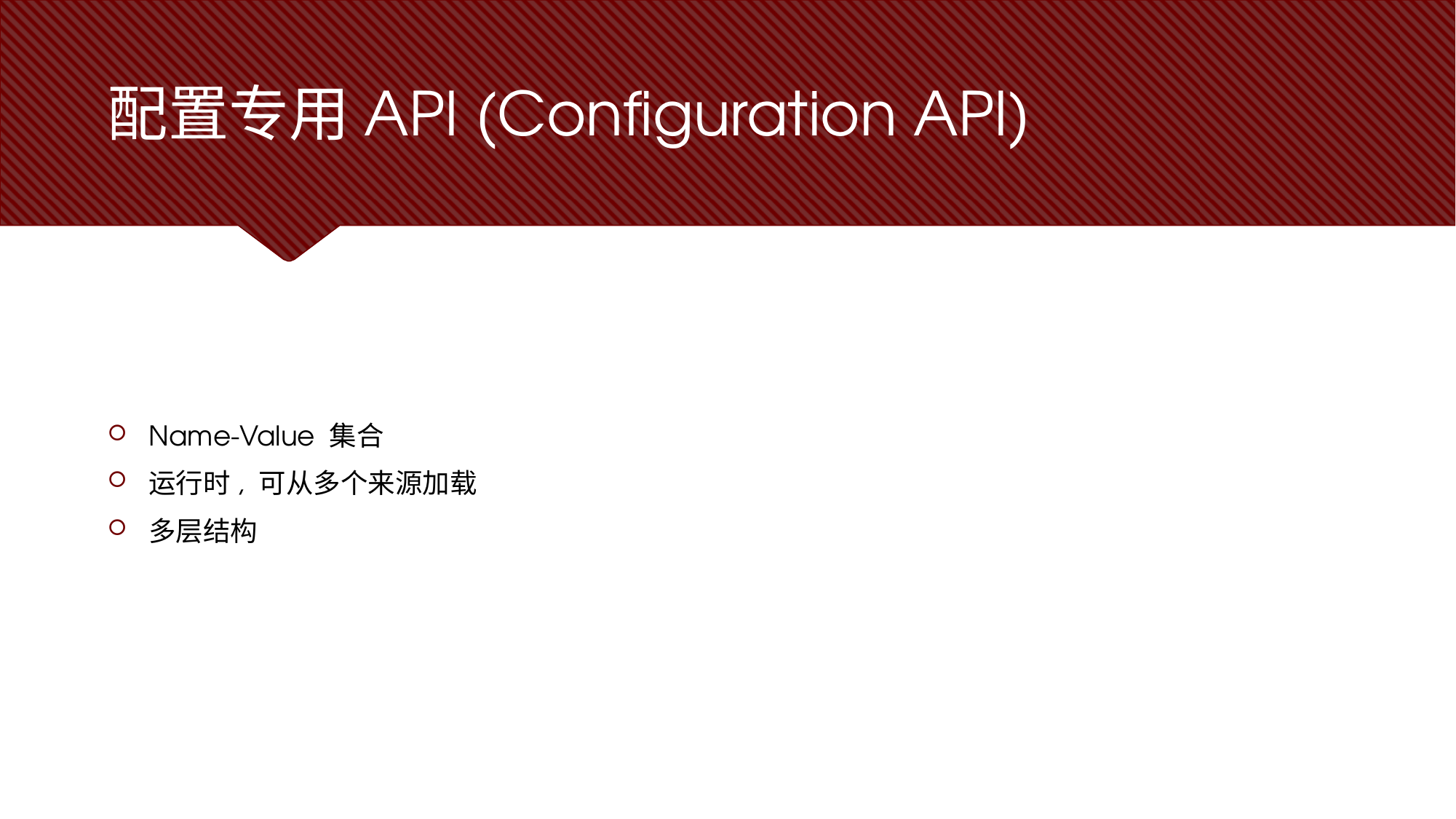

# 配置专用API (Configuration API)
Name-Value 集合
运行时, 可从多个来源加载
多层结构